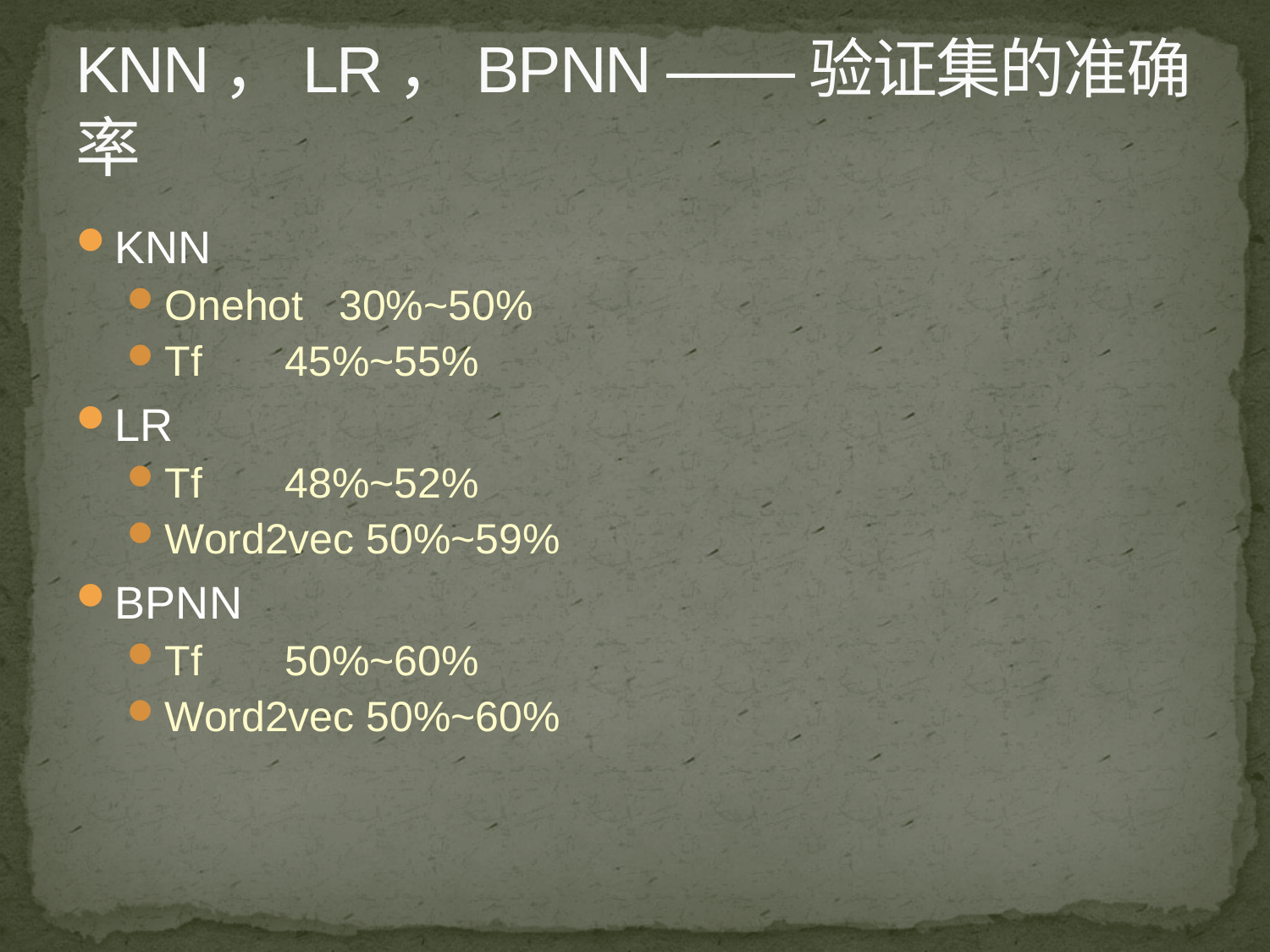

# KNN，LR，BPNN ——验证集的准确率
KNN
Onehot   30%~50%
Tf       45%~55%
LR
Tf       48%~52%
Word2vec 50%~59%
BPNN
Tf       50%~60%
Word2vec 50%~60%